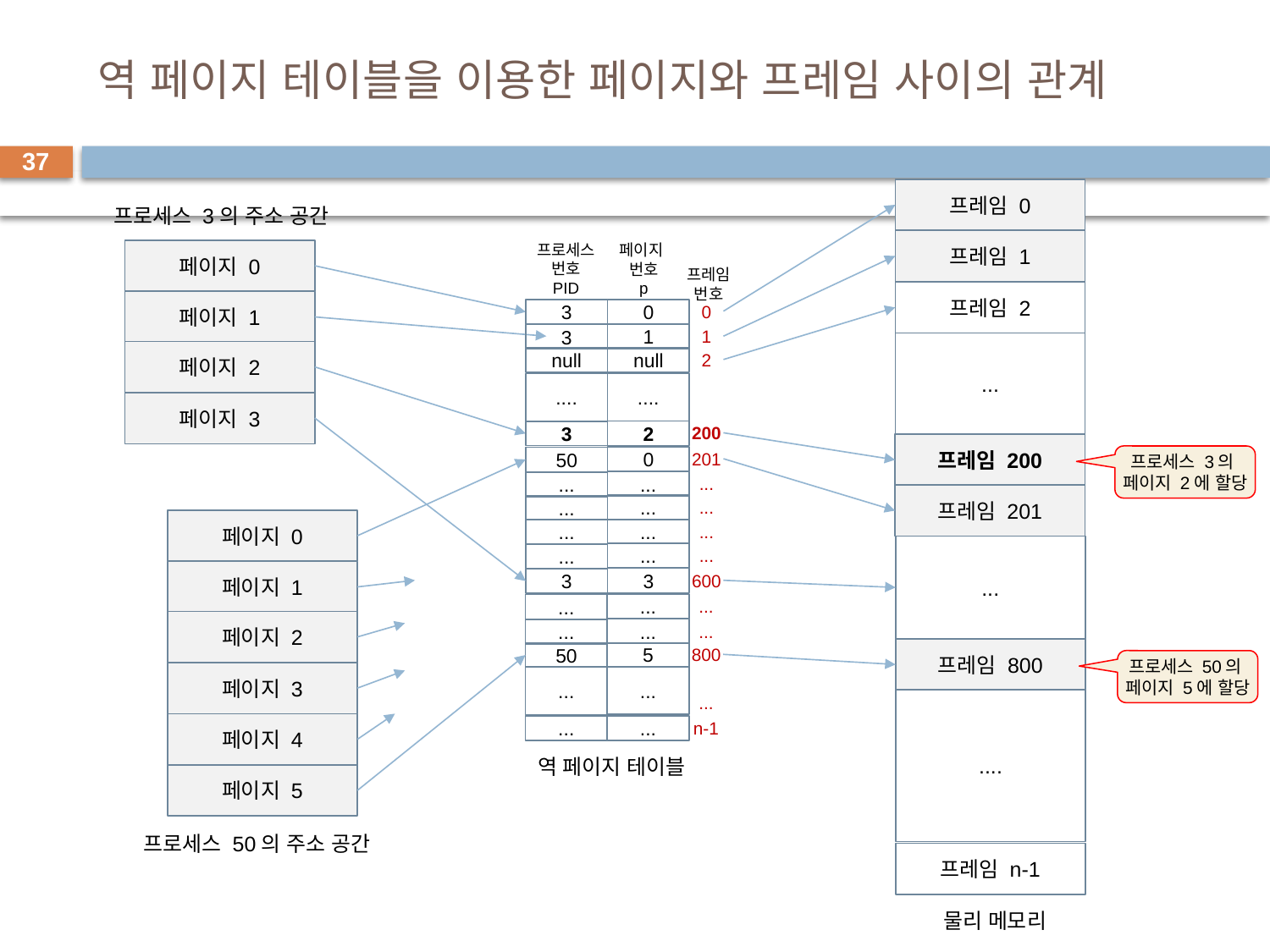

# 역 페이지 테이블을 이용한 페이지와 프레임 사이의 관계
37
프레임 0
프로세스 3의 주소 공간
프레임 1
페이지 0
프로세스 번호
PID
페이지
번호
p
프레임
번호
프레임 2
페이지 1
0
0
3
1
1
3
...
페이지 2
2
null
null

....
....
페이지 3

200
2
3
프레임 200
프로세스 3의  페이지 2에 할당
201
0
50
...
...
...
프레임 201
...
...
...
페이지 0
...
...
...
...
...
...
...
페이지 1
600
3
3
...
...
...
페이지 2
...
...
...
프레임 800
800
5
50
프로세스 50의  페이지 5에 할당
페이지 3

...
...
....
...
페이지 4
n-1
...
...
역 페이지 테이블
페이지 5
프로세스 50의 주소 공간
프레임 n-1
물리 메모리